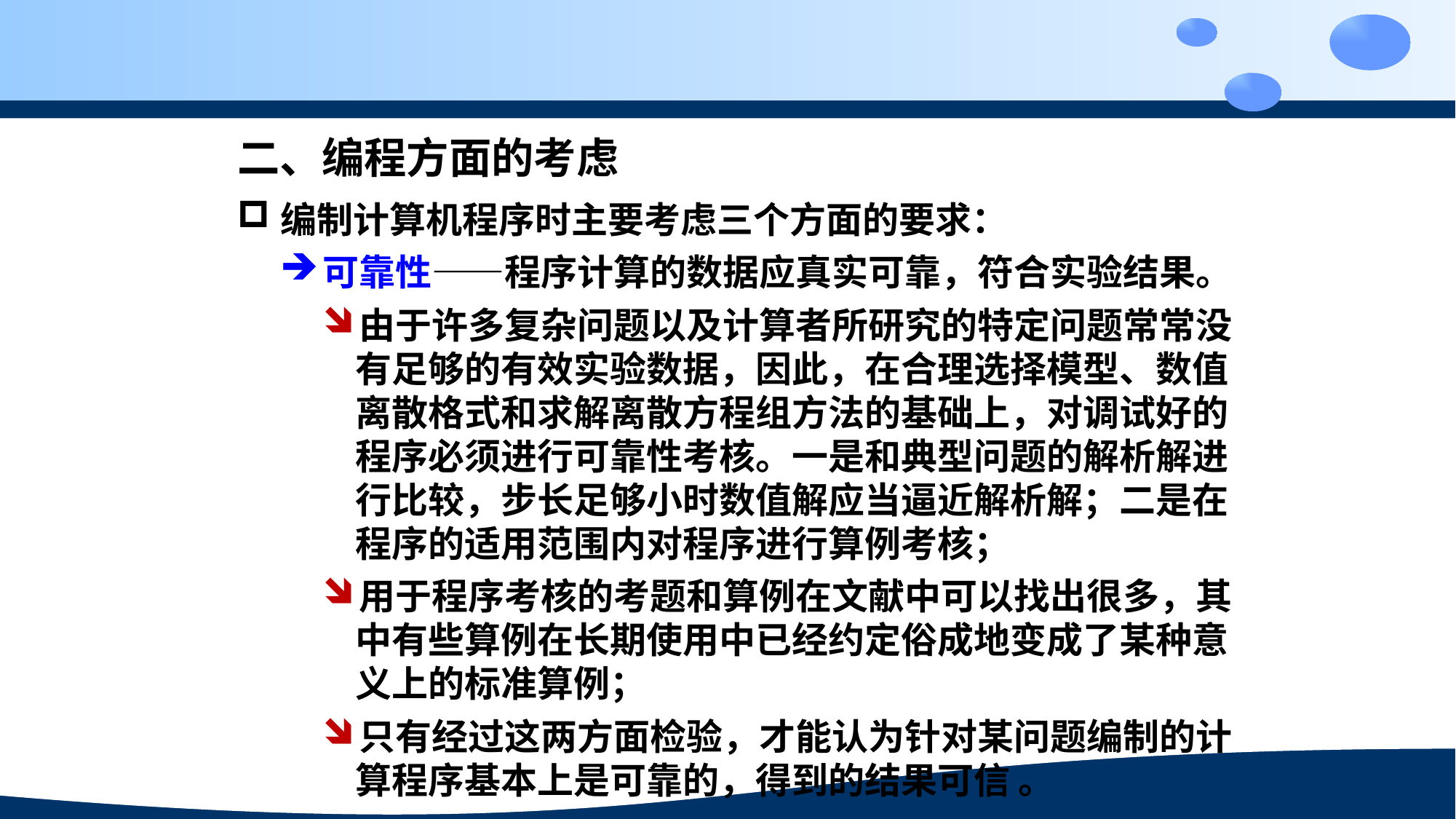

二、编程方面的考虑
编制计算机程序时主要考虑三个方面的要求：
可靠性——程序计算的数据应真实可靠，符合实验结果。
由于许多复杂问题以及计算者所研究的特定问题常常没有足够的有效实验数据，因此，在合理选择模型、数值离散格式和求解离散方程组方法的基础上，对调试好的程序必须进行可靠性考核。一是和典型问题的解析解进行比较，步长足够小时数值解应当逼近解析解；二是在程序的适用范围内对程序进行算例考核；
用于程序考核的考题和算例在文献中可以找出很多，其中有些算例在长期使用中已经约定俗成地变成了某种意义上的标准算例；
只有经过这两方面检验，才能认为针对某问题编制的计算程序基本上是可靠的，得到的结果可信 。